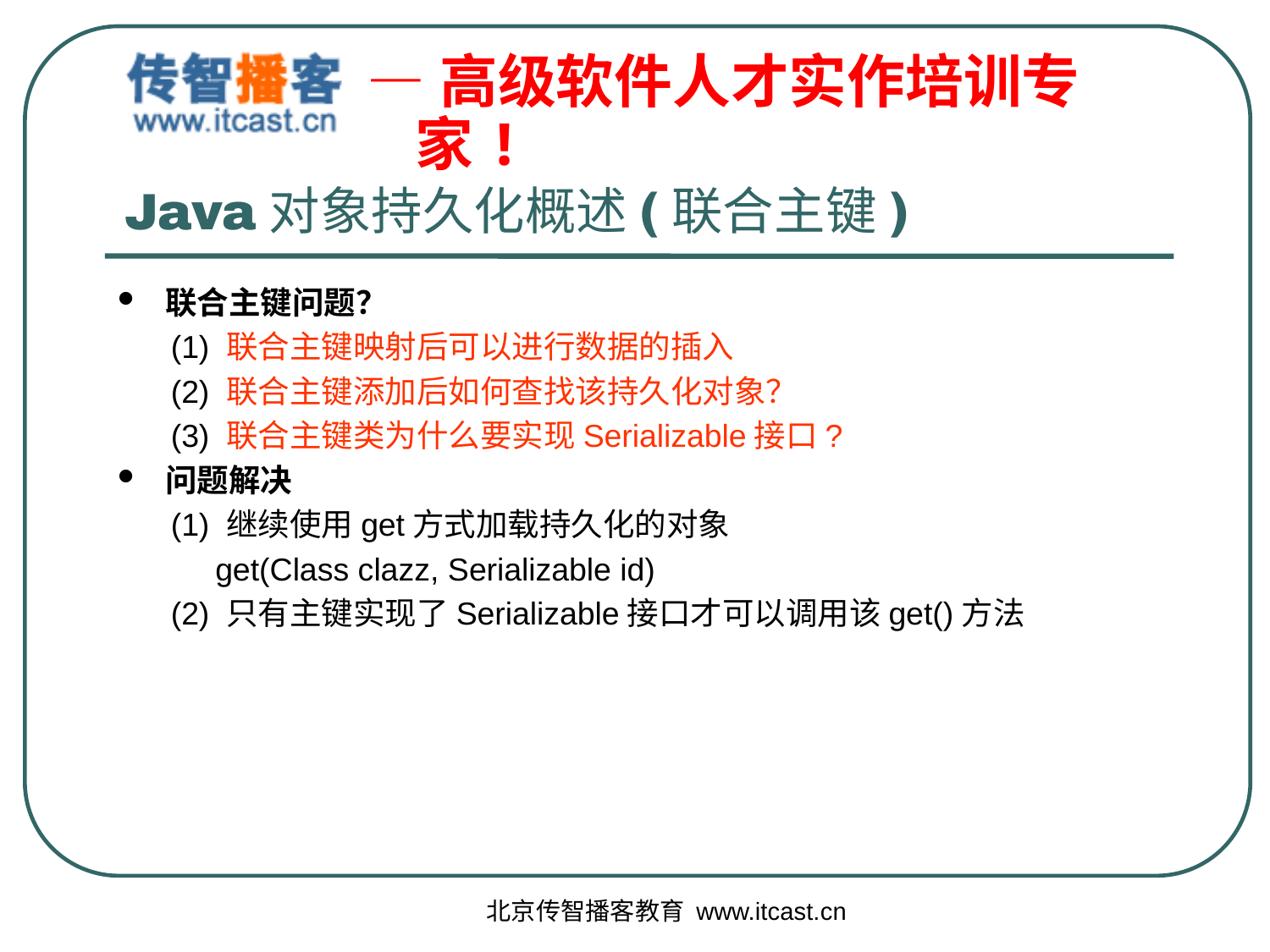

# Java对象持久化概述(联合主键)
联合主键问题？
      (1) 联合主键映射后可以进行数据的插入
      (2) 联合主键添加后如何查找该持久化对象？
      (3) 联合主键类为什么要实现Serializable接口?
问题解决
      (1) 继续使用get方式加载持久化的对象
           get(Class clazz, Serializable id)
      (2) 只有主键实现了Serializable接口才可以调用该get()方法

北京传智播客教育 www.itcast.cn